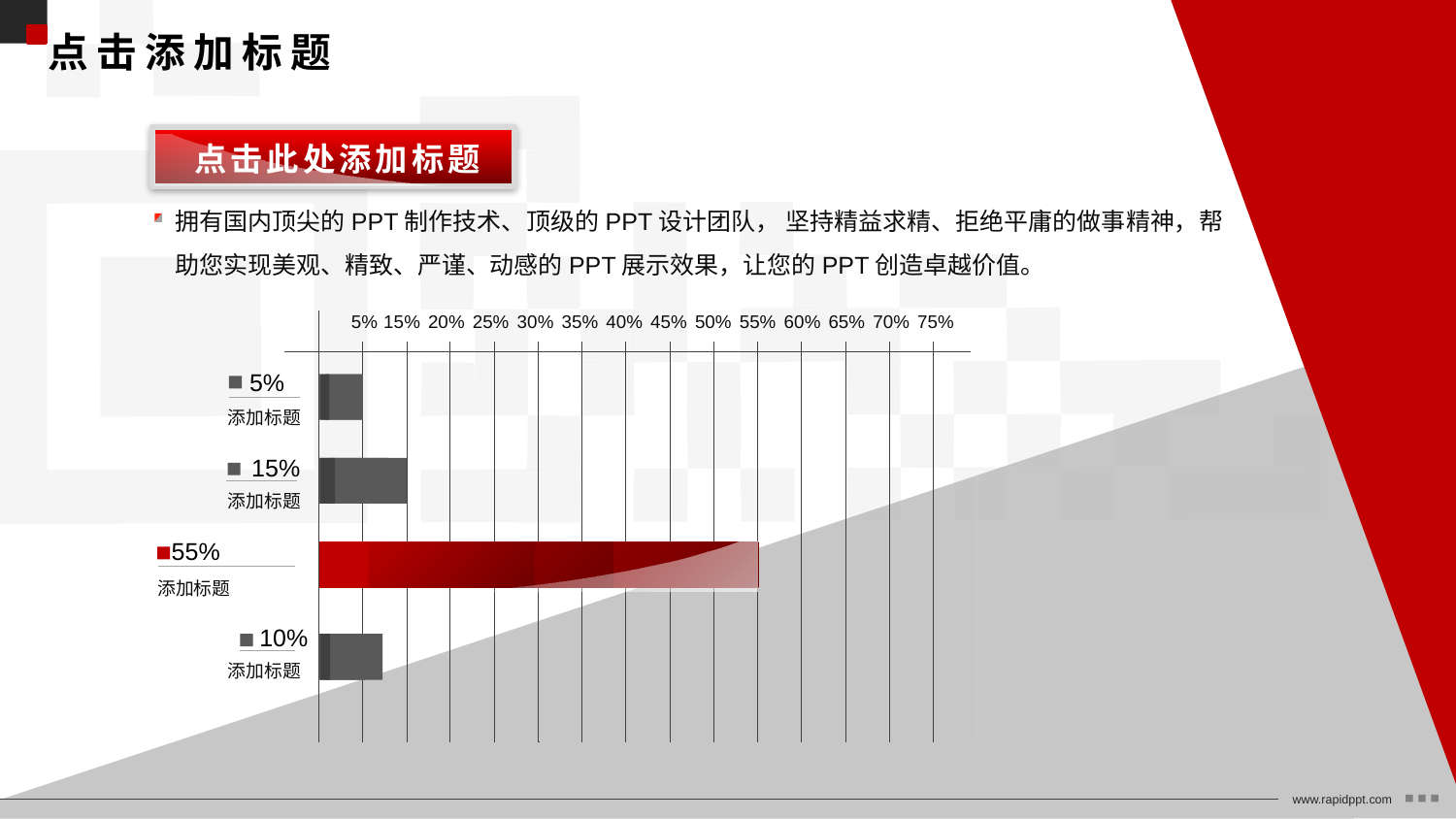

点击添加标题

点击此处添加标题

拥有国内顶尖的PPT制作技术、顶级的PPT设计团队， 坚持精益求精、拒绝平庸的做事精神，帮助您实现美观、精致、严谨、动感的PPT展示效果，让您的PPT创造卓越价值。

5%
15%
20%
25%
30%
35%
40%
45%
50%
55%
60%
65%
70%
75%

5%

添加标题
15%

添加标题
55%

添加标题
10%

添加标题